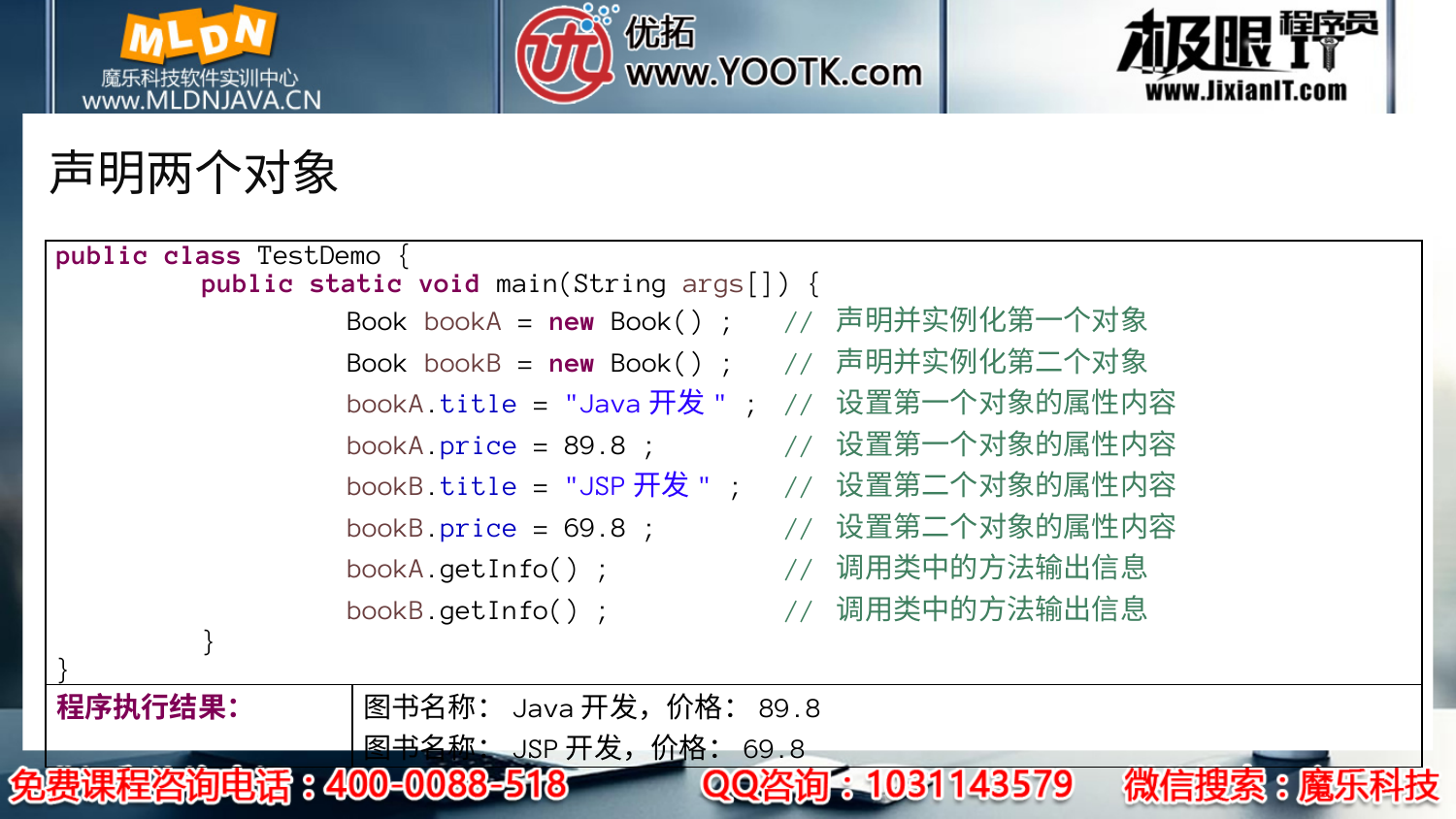

# 声明两个对象
| public class TestDemo { public static void main(String args[]) { Book bookA = new Book() ; // 声明并实例化第一个对象 Book bookB = new Book() ; // 声明并实例化第二个对象 bookA.title = "Java开发" ; // 设置第一个对象的属性内容 bookA.price = 89.8 ; // 设置第一个对象的属性内容 bookB.title = "JSP开发" ; // 设置第二个对象的属性内容 bookB.price = 69.8 ; // 设置第二个对象的属性内容 bookA.getInfo() ; // 调用类中的方法输出信息 bookB.getInfo() ; // 调用类中的方法输出信息 } } |  |
| --- | --- |
| 程序执行结果： | 图书名称：Java开发，价格：89.8 图书名称：JSP开发，价格：69.8 |